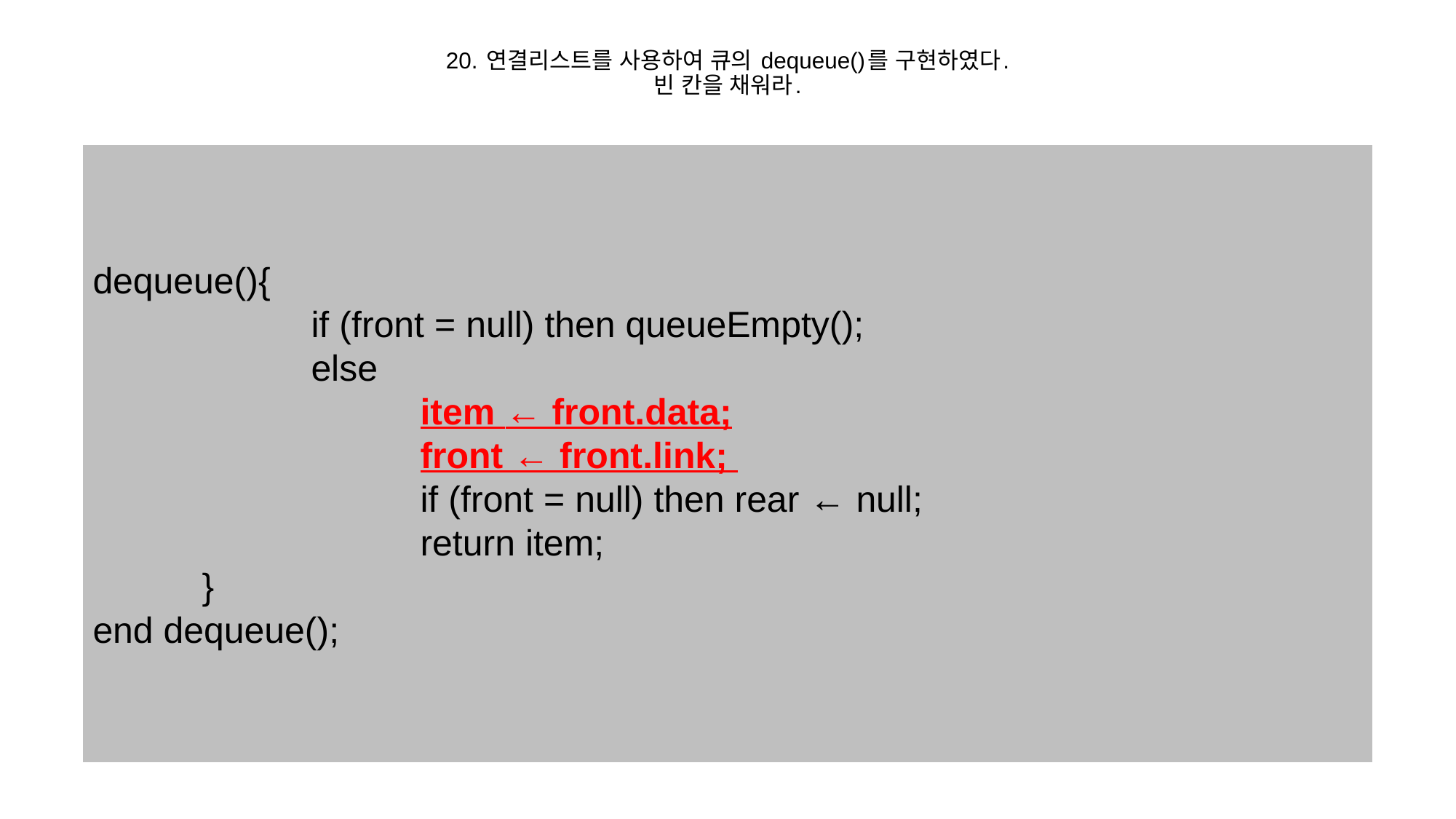

# 20. 연결리스트를 사용하여 큐의 dequeue()를 구현하였다. 빈 칸을 채워라.
dequeue(){
		if (front = null) then queueEmpty();
		else
		item ← front.data;
		front ← front.link;
		if (front = null) then rear ← null;
		return item;
	}
end dequeue();